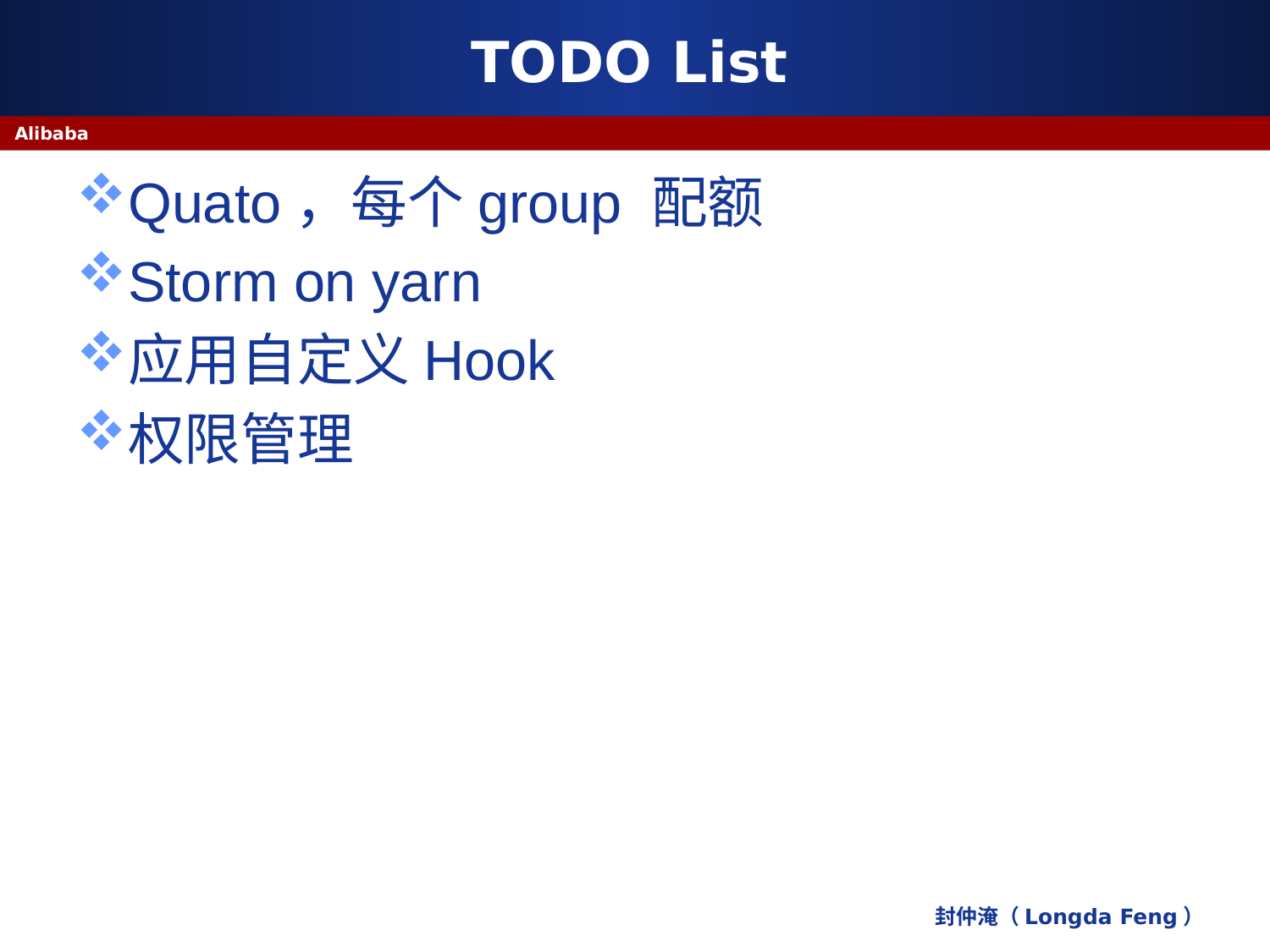

# TODO List
Alibaba
Quato，每个group 配额
Storm on yarn
应用自定义Hook
权限管理
封仲淹（Longda Feng）